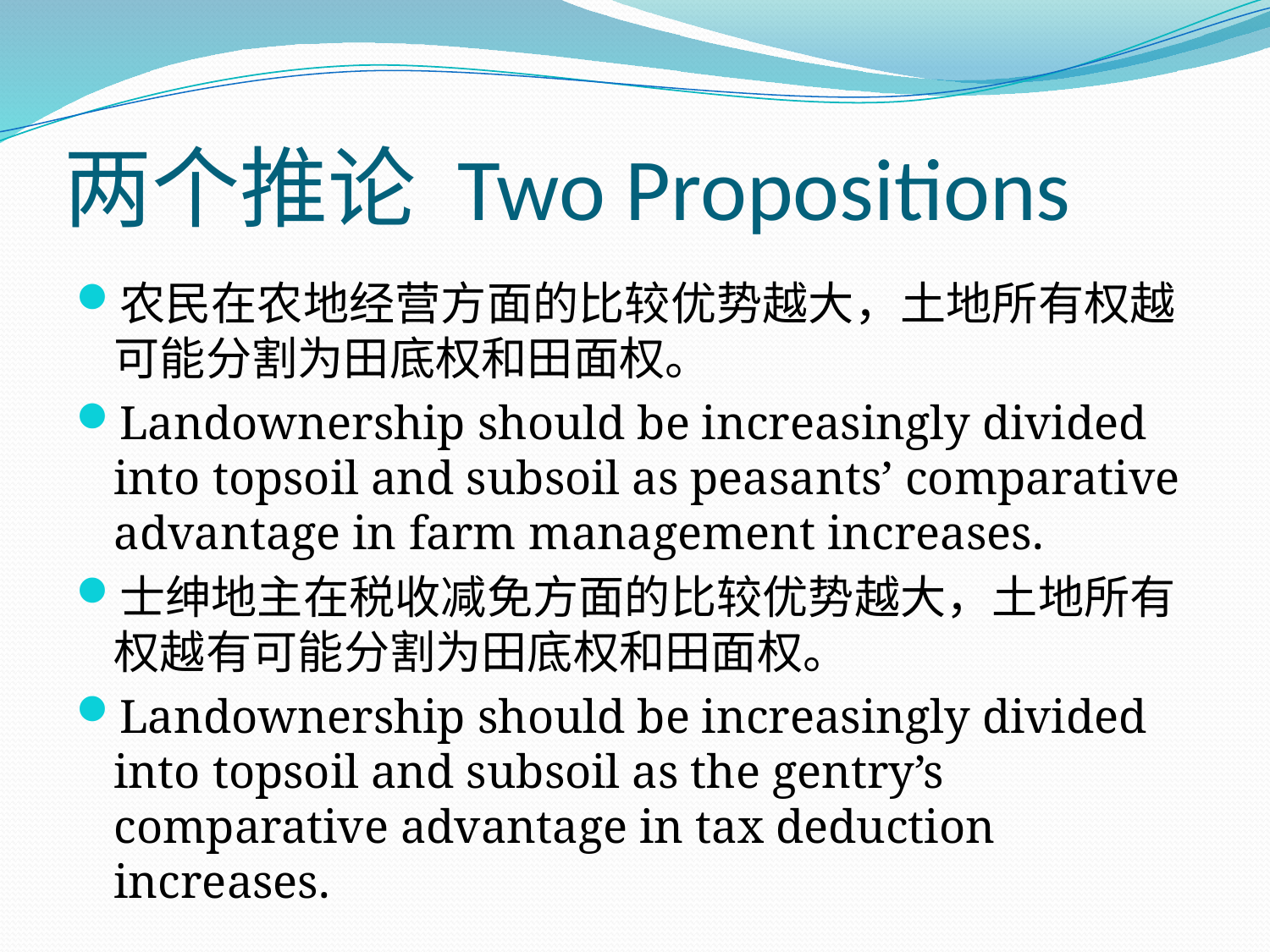

# 两个推论 Two Propositions
农民在农地经营方面的比较优势越大，土地所有权越可能分割为田底权和田面权。
Landownership should be increasingly divided into topsoil and subsoil as peasants’ comparative advantage in farm management increases.
士绅地主在税收减免方面的比较优势越大，土地所有权越有可能分割为田底权和田面权。
Landownership should be increasingly divided into topsoil and subsoil as the gentry’s comparative advantage in tax deduction increases.